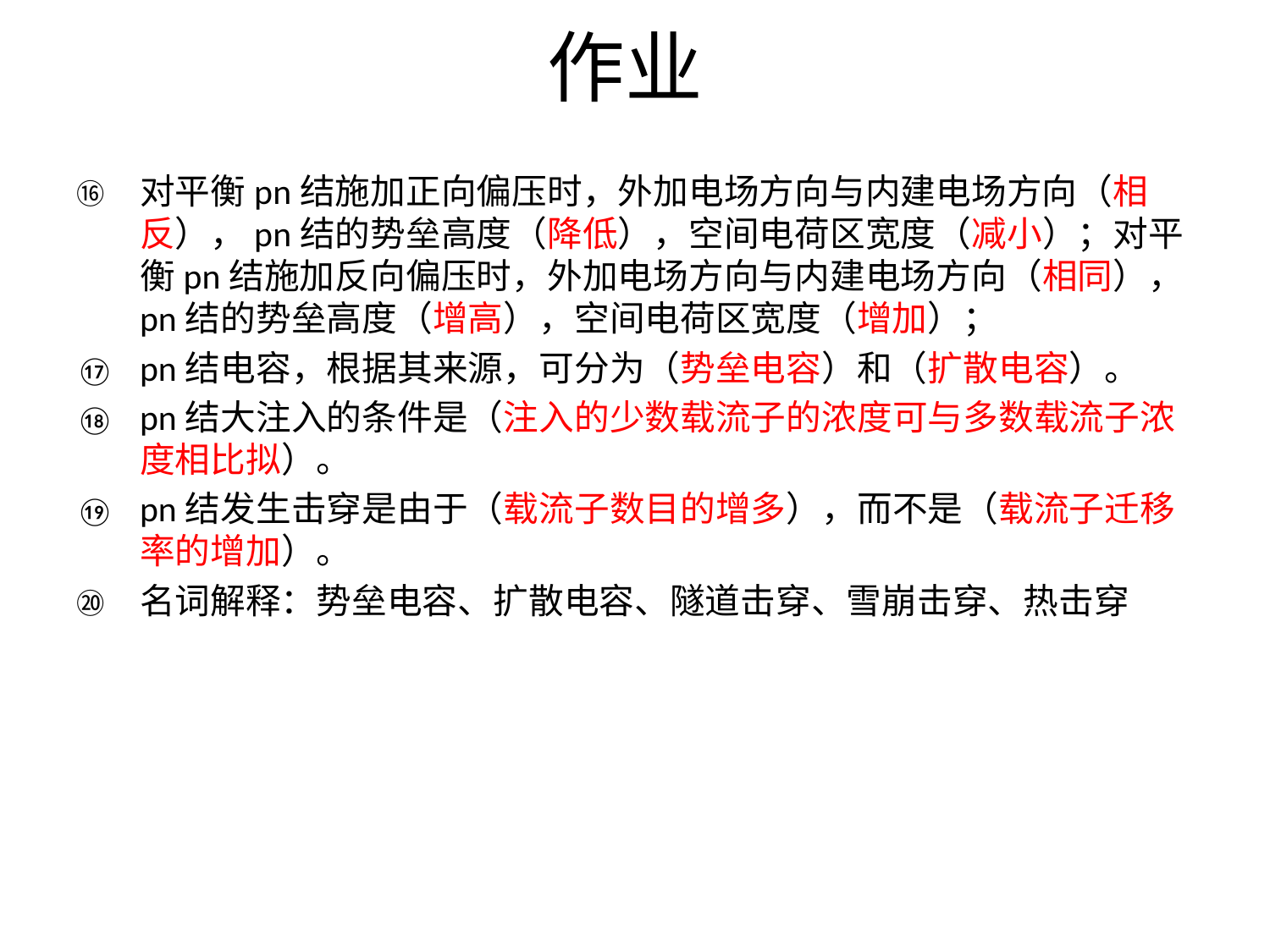

# 作业
对平衡pn结施加正向偏压时，外加电场方向与内建电场方向（相反），pn结的势垒高度（降低），空间电荷区宽度（减小）；对平衡pn结施加反向偏压时，外加电场方向与内建电场方向（相同），pn结的势垒高度（增高），空间电荷区宽度（增加）；
pn结电容，根据其来源，可分为（势垒电容）和（扩散电容）。
pn结大注入的条件是（注入的少数载流子的浓度可与多数载流子浓度相比拟）。
pn结发生击穿是由于（载流子数目的增多），而不是（载流子迁移率的增加）。
名词解释：势垒电容、扩散电容、隧道击穿、雪崩击穿、热击穿